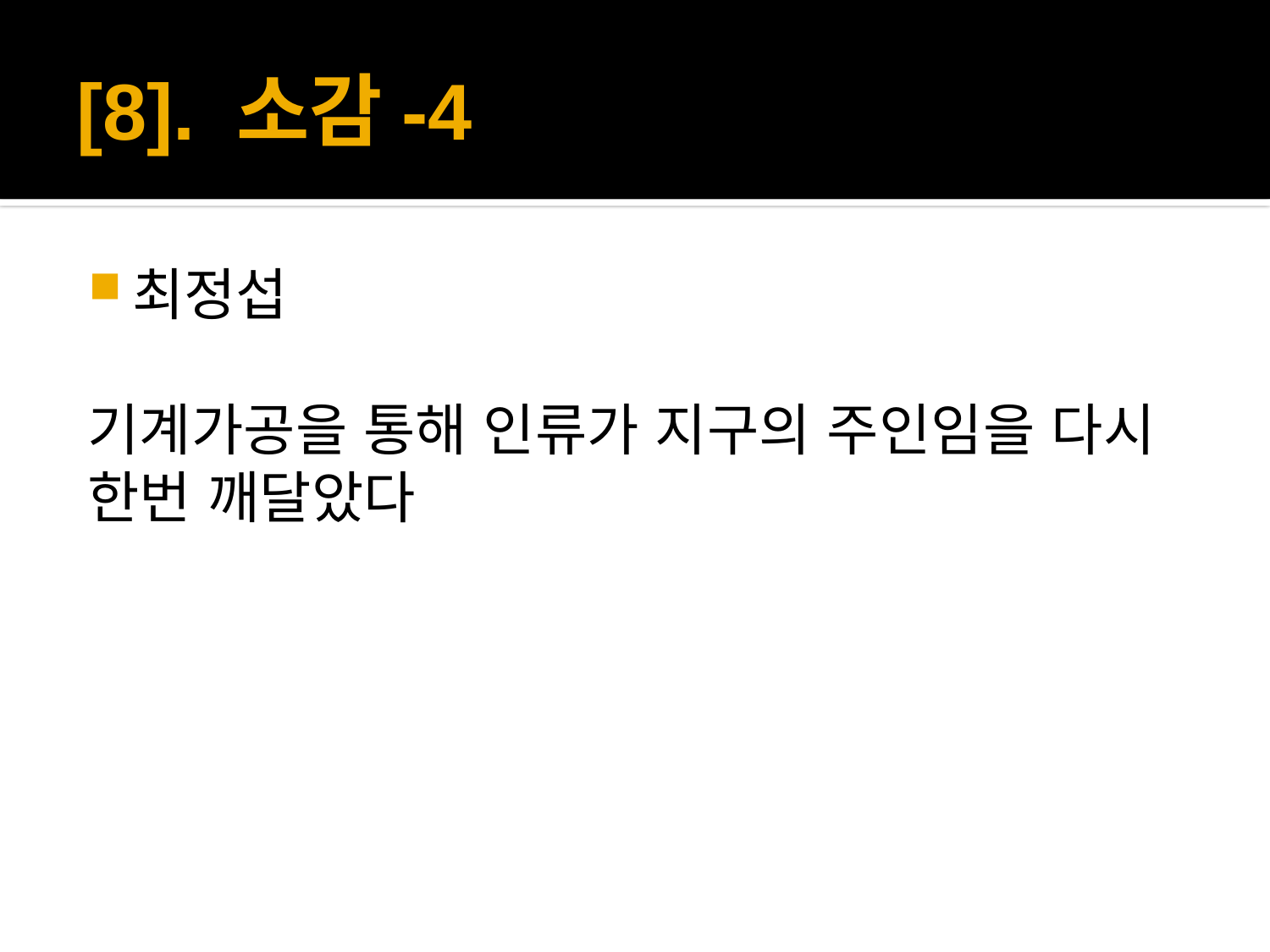

# [8]. 소감-4
최정섭

기계가공을 통해 인류가 지구의 주인임을 다시 한번 깨달았다